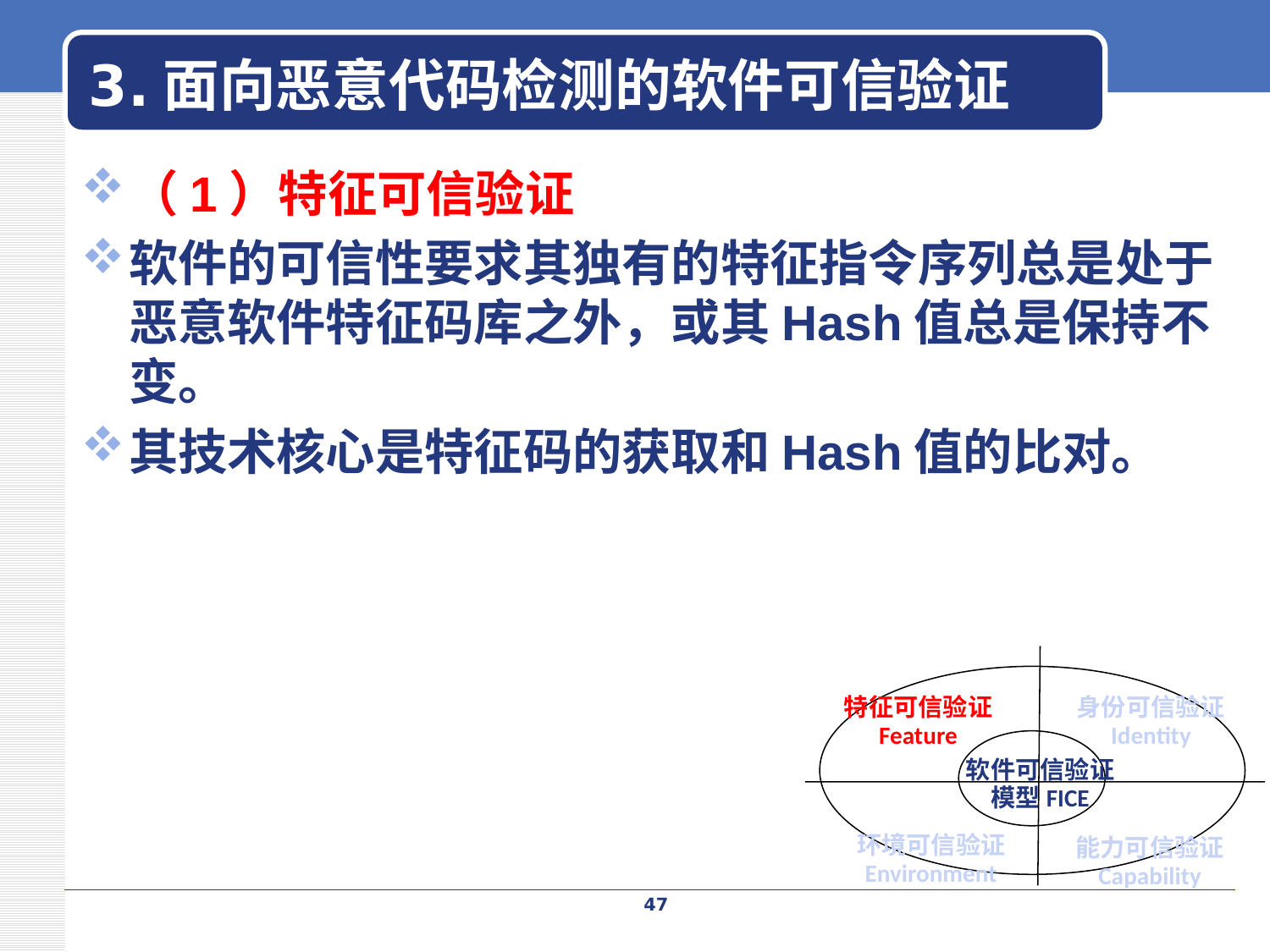

# 3.面向恶意代码检测的软件可信验证
（1）特征可信验证
软件的可信性要求其独有的特征指令序列总是处于恶意软件特征码库之外，或其Hash值总是保持不变。
其技术核心是特征码的获取和Hash值的比对。

特征可信验证
Feature
身份可信验证
Identity

软件可信验证
模型FICE

环境可信验证
Environment
能力可信验证
Capability
47